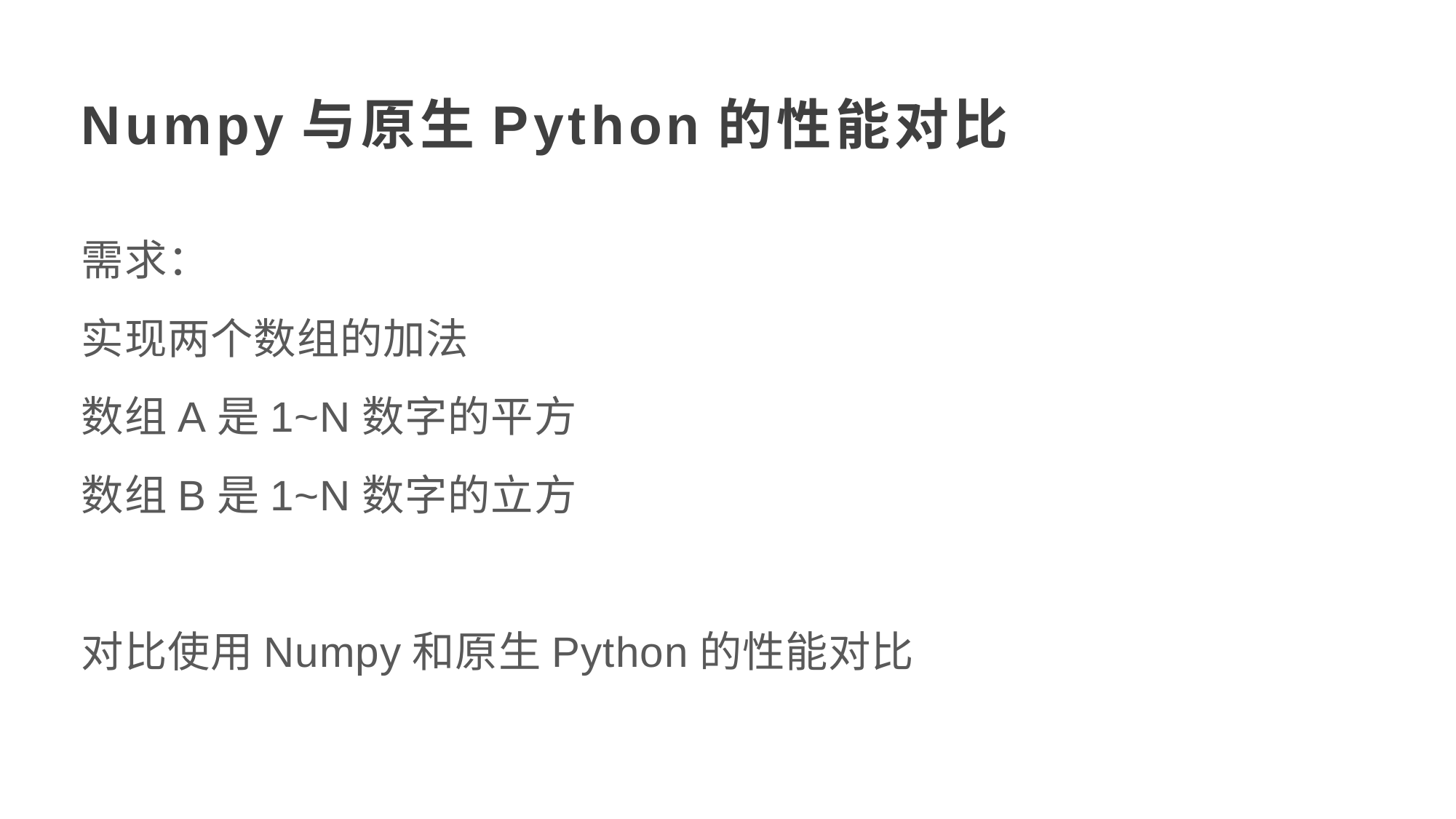

Numpy与原生Python的性能对比
需求：
实现两个数组的加法
数组A是1~N数字的平方
数组B是1~N数字的立方

对比使用Numpy和原生Python的性能对比